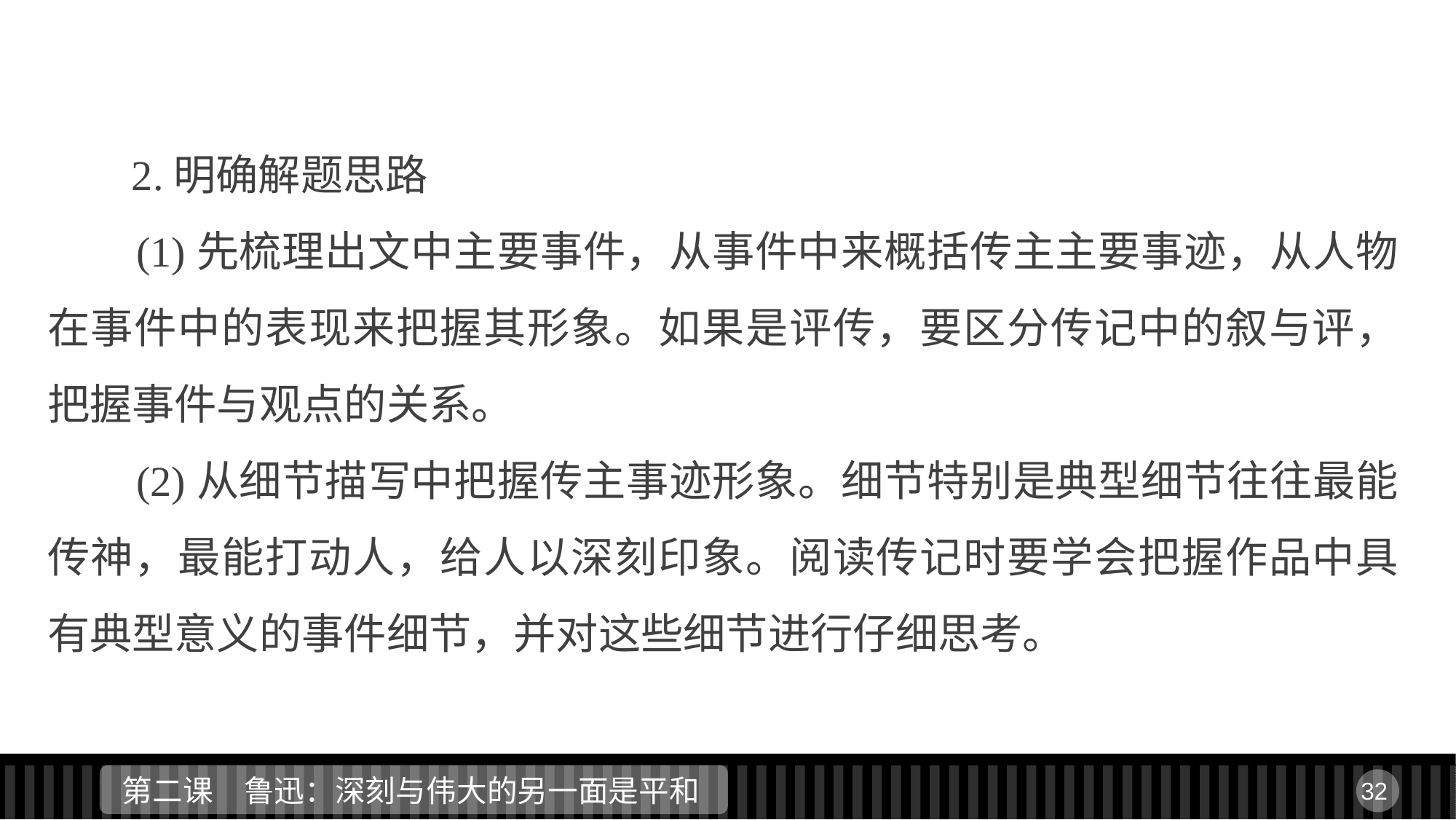

2.明确解题思路
        (1)先梳理出文中主要事件，从事件中来概括传主主要事迹，从人物在事件中的表现来把握其形象。如果是评传，要区分传记中的叙与评，把握事件与观点的关系。
        (2)从细节描写中把握传主事迹形象。细节特别是典型细节往往最能传神，最能打动人，给人以深刻印象。阅读传记时要学会把握作品中具有典型意义的事件细节，并对这些细节进行仔细思考。